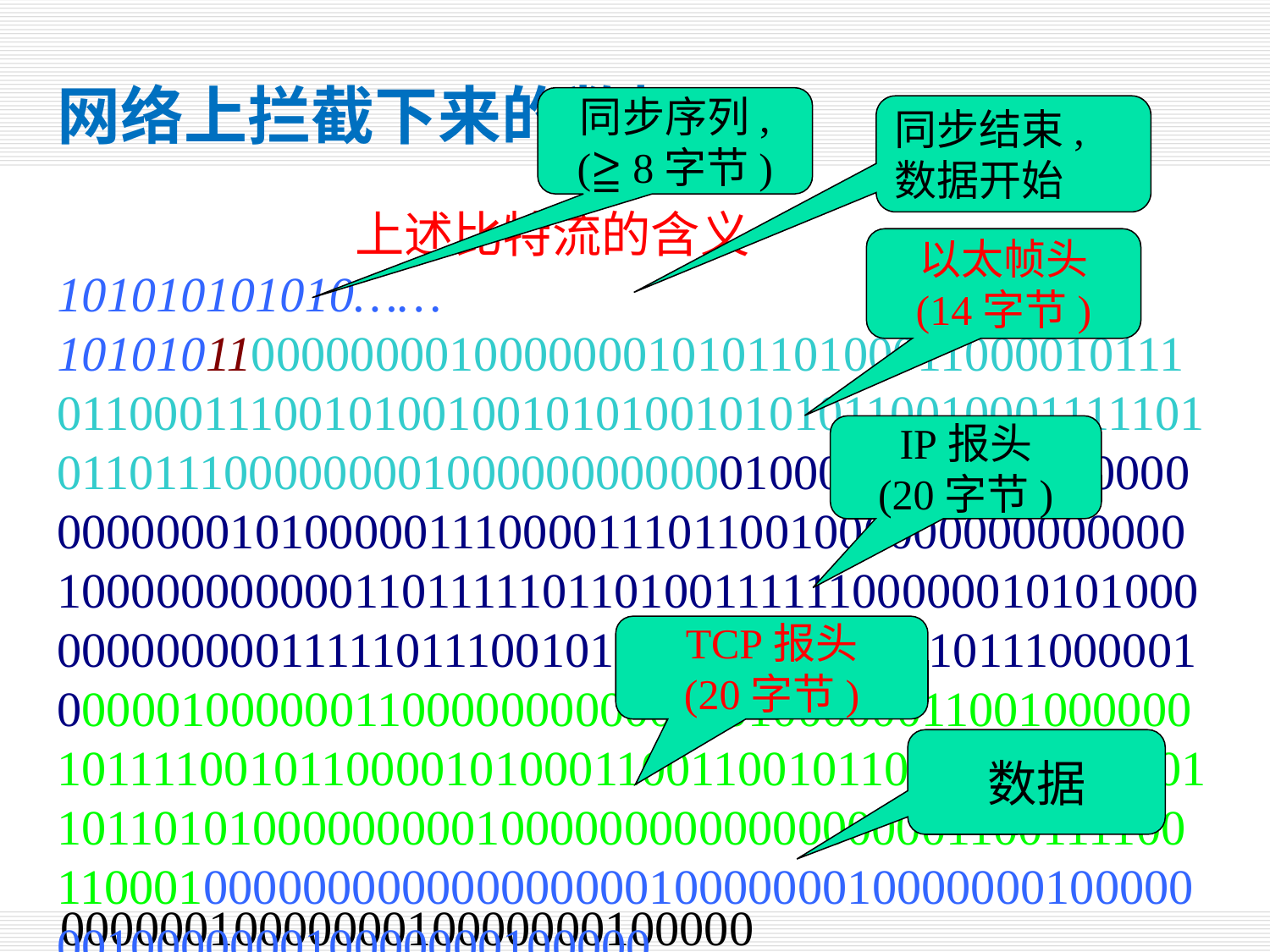

网络上拦截下来的数据
同步序列,
(≧ 8字节)
同步结束,数据开始

            一个从Internet上拦截下来的实际比特流
101010101010……10101011000000001000000010101101000110000101110110001110010100100101010010101011001000111110101101110000000010000000000001000101000000000000000000101000001110000111011001000000000000000100000000000110111110110100111111000000101010000000000001111101110010100110001001111011100000100000100000011000000000000101000000110010000001011110010110000101000110011001011010100000000110110101000000000100000000000000000011001111001100010000000000000000001000000010000000100000001000000010000000100000
                          上述比特流的含义
101010101010……10101011000000001000000010101101000110000101110110001110010100100101010010101011001000111110101101110000000010000000000001000101000000000000000000101000001110000111011001000000000000000100000000000110111110110100111111000000101010000000000001111101110010100110001001111011100000100000100000011000000000000101000000110010000001011110010110000101000110011001011010100000000110110101000000000100000000000000000011001111001100010000000000000000001000000010000000100000001000000010000000100000
以太帧头
(14字节)
IP报头
(20字节)
TCP报头
(20字节)
数据